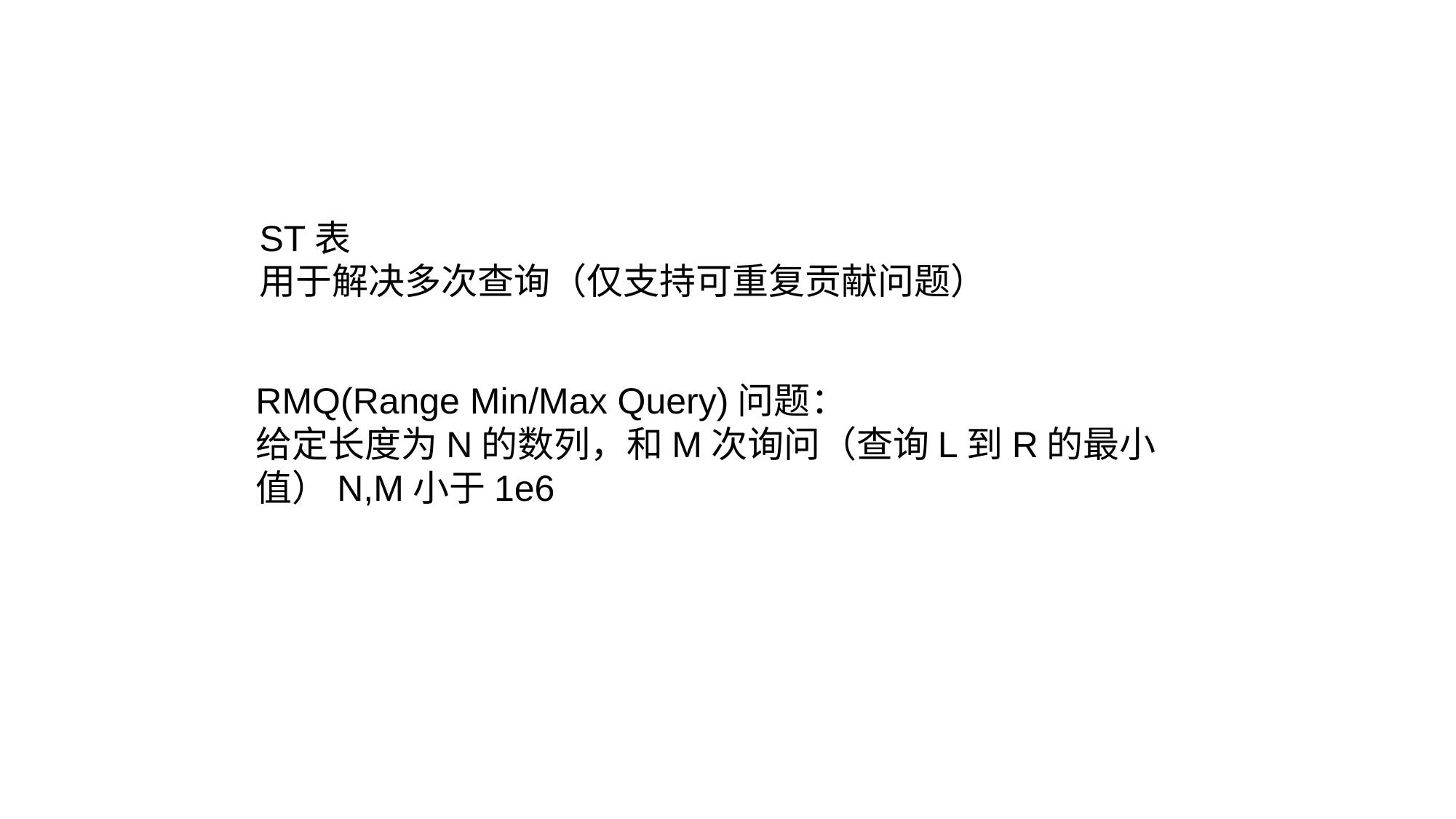

ST表
用于解决多次查询（仅支持可重复贡献问题）
RMQ(Range Min/Max Query)问题：
给定长度为N的数列，和M次询问（查询L到R的最小值）N,M小于1e6